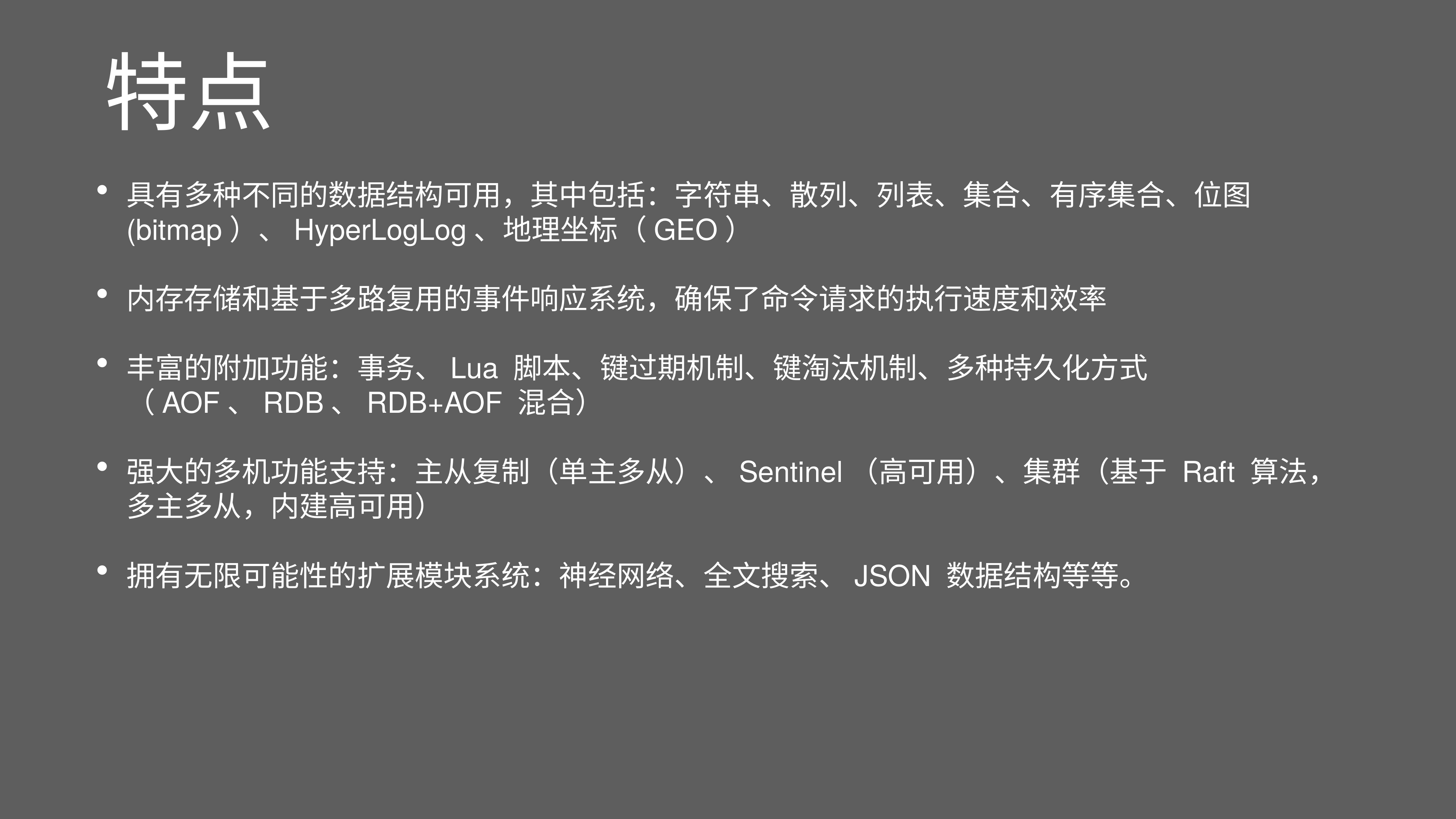

# 特点
具有多种不同的数据结构可用，其中包括：字符串、散列、列表、集合、有序集合、位图(bitmap）、HyperLogLog、地理坐标（GEO）

内存存储和基于多路复用的事件响应系统，确保了命令请求的执行速度和效率

丰富的附加功能：事务、Lua 脚本、键过期机制、键淘汰机制、多种持久化方式（AOF、RDB、RDB+AOF 混合）

强大的多机功能支持：主从复制（单主多从）、Sentinel（高可用）、集群（基于 Raft 算法，多主多从，内建高可用）

拥有无限可能性的扩展模块系统：神经网络、全文搜索、JSON 数据结构等等。